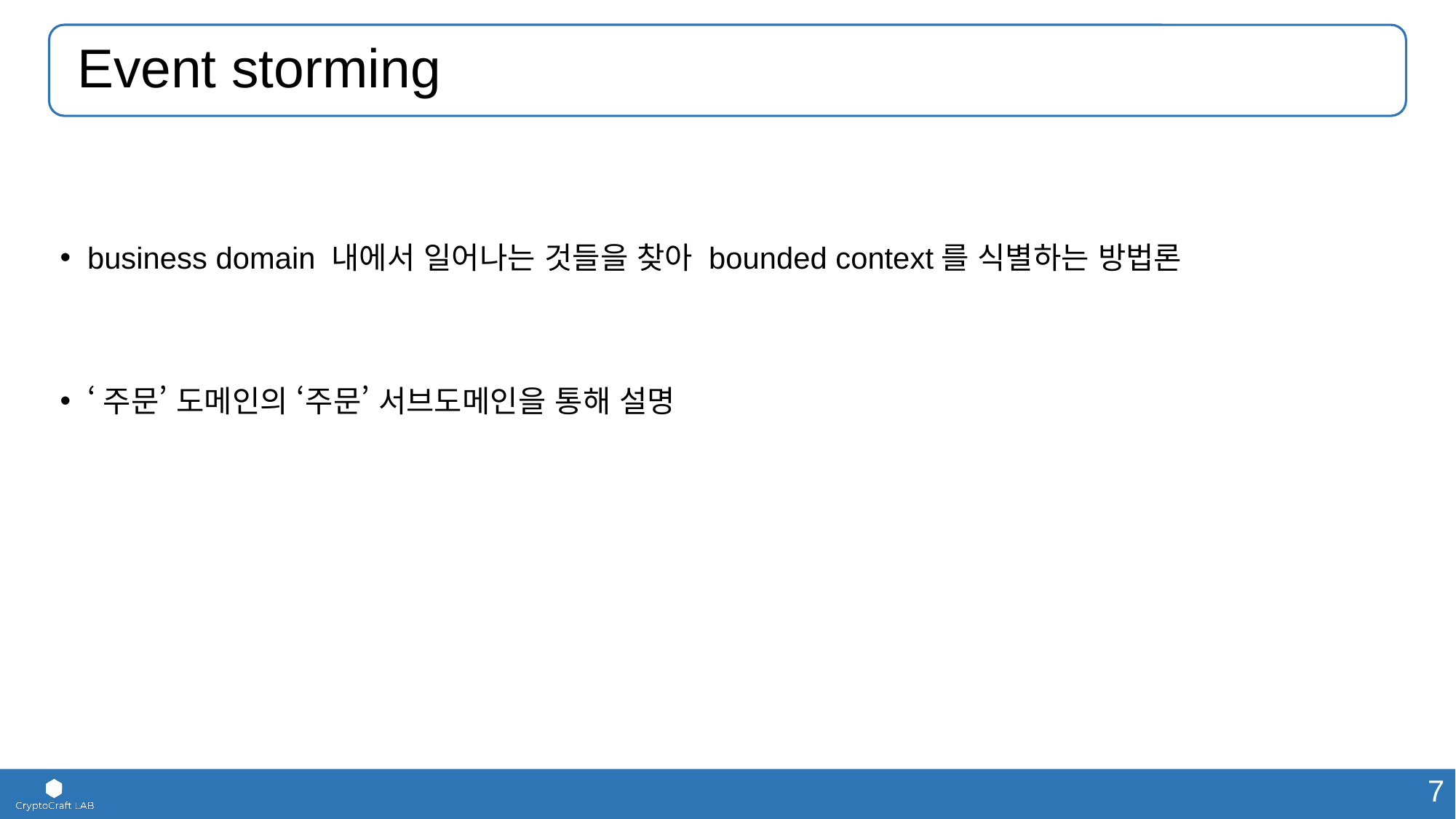

# Event storming

business domain 내에서 일어나는 것들을 찾아 bounded context를 식별하는 방법론

‘주문’ 도메인의 ‘주문’ 서브도메인을 통해 설명